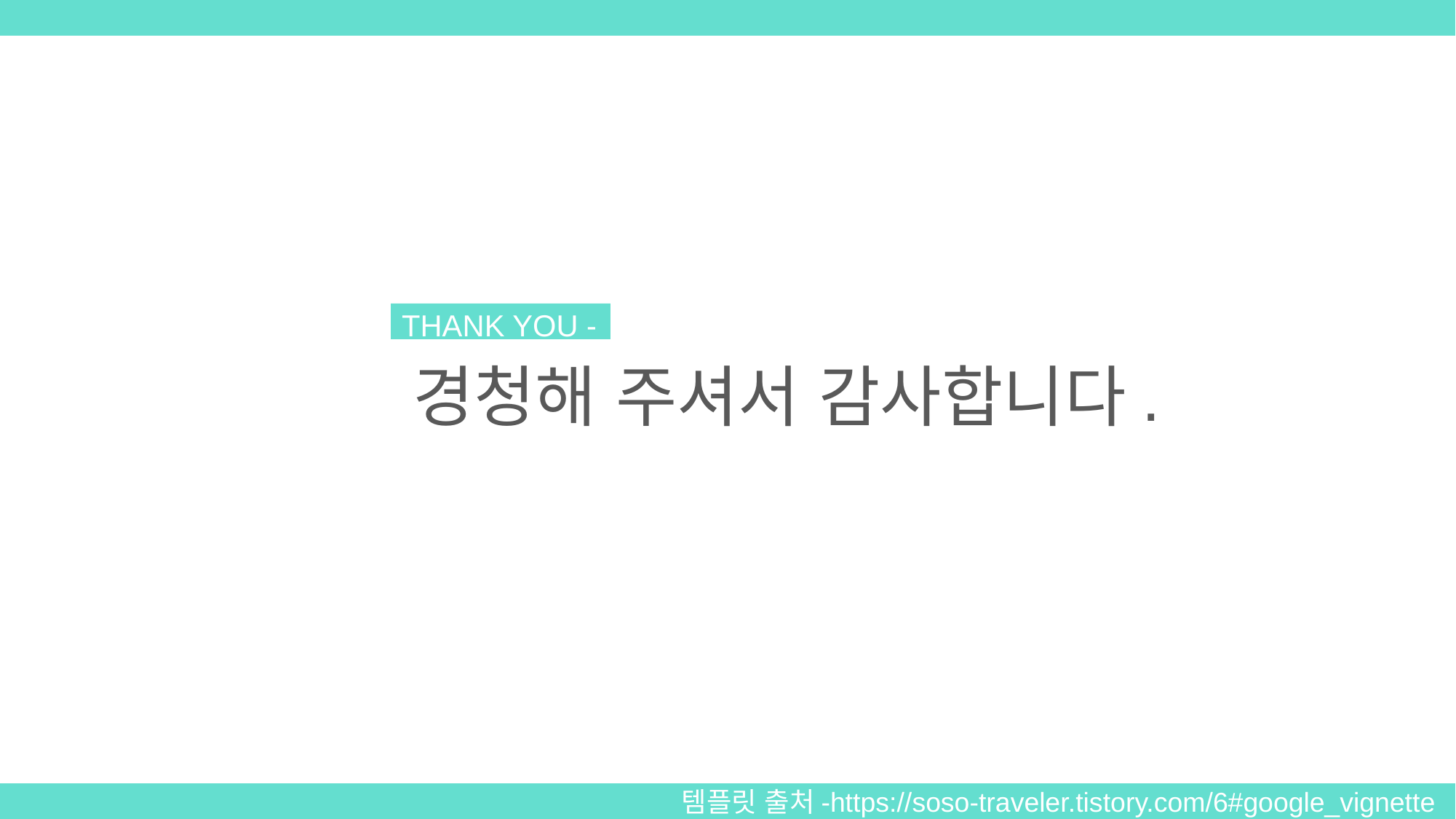

THANK YOU -

경청해 주셔서 감사합니다.
템플릿 출처-https://soso-traveler.tistory.com/6#google_vignette